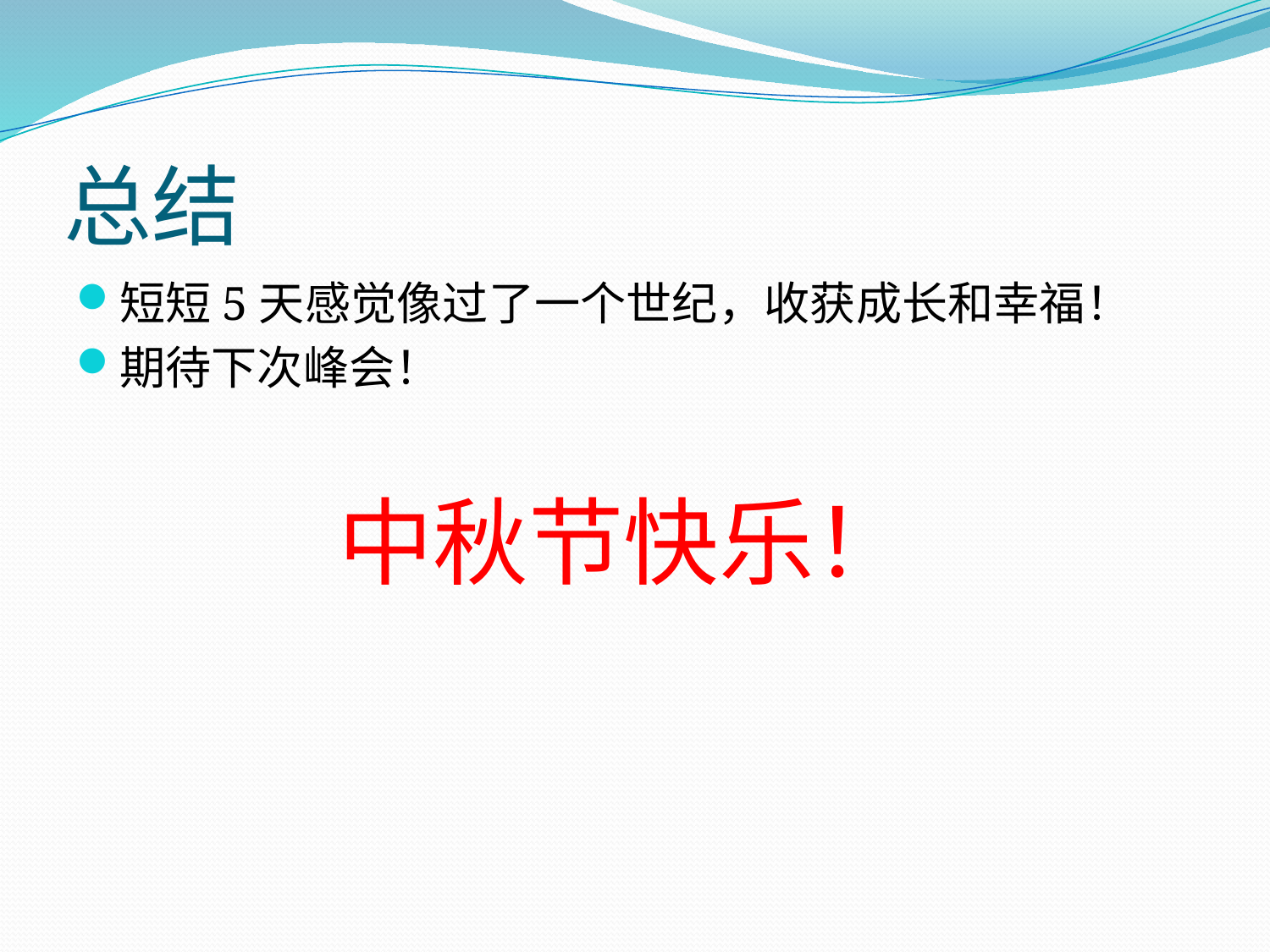

# 总结
短短5天感觉像过了一个世纪，收获成长和幸福！
期待下次峰会！
中秋节快乐！